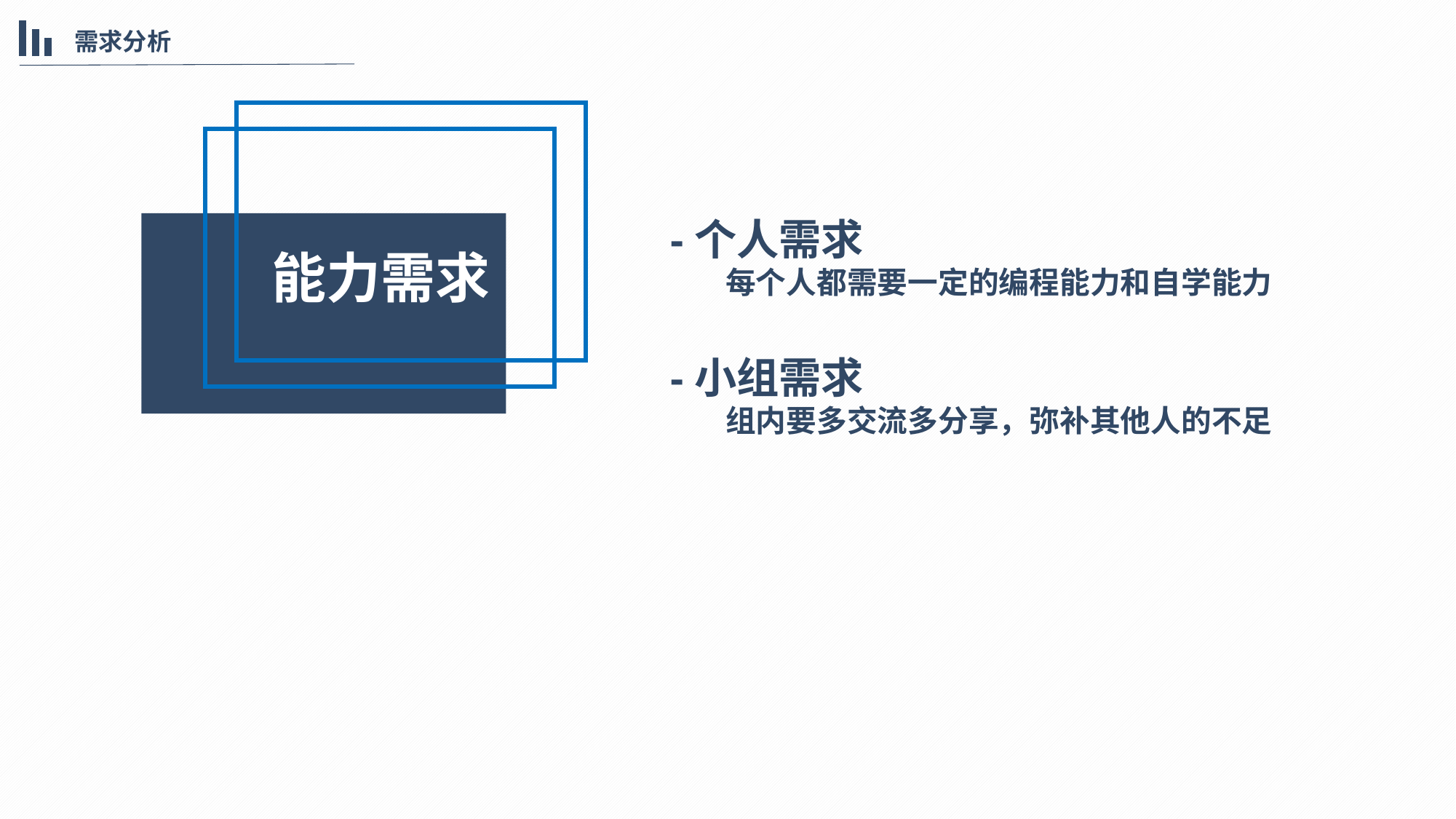

需求分析

-个人需求
       每个人都需要一定的编程能力和自学能力

-小组需求
       组内要多交流多分享，弥补其他人的不足

能力需求